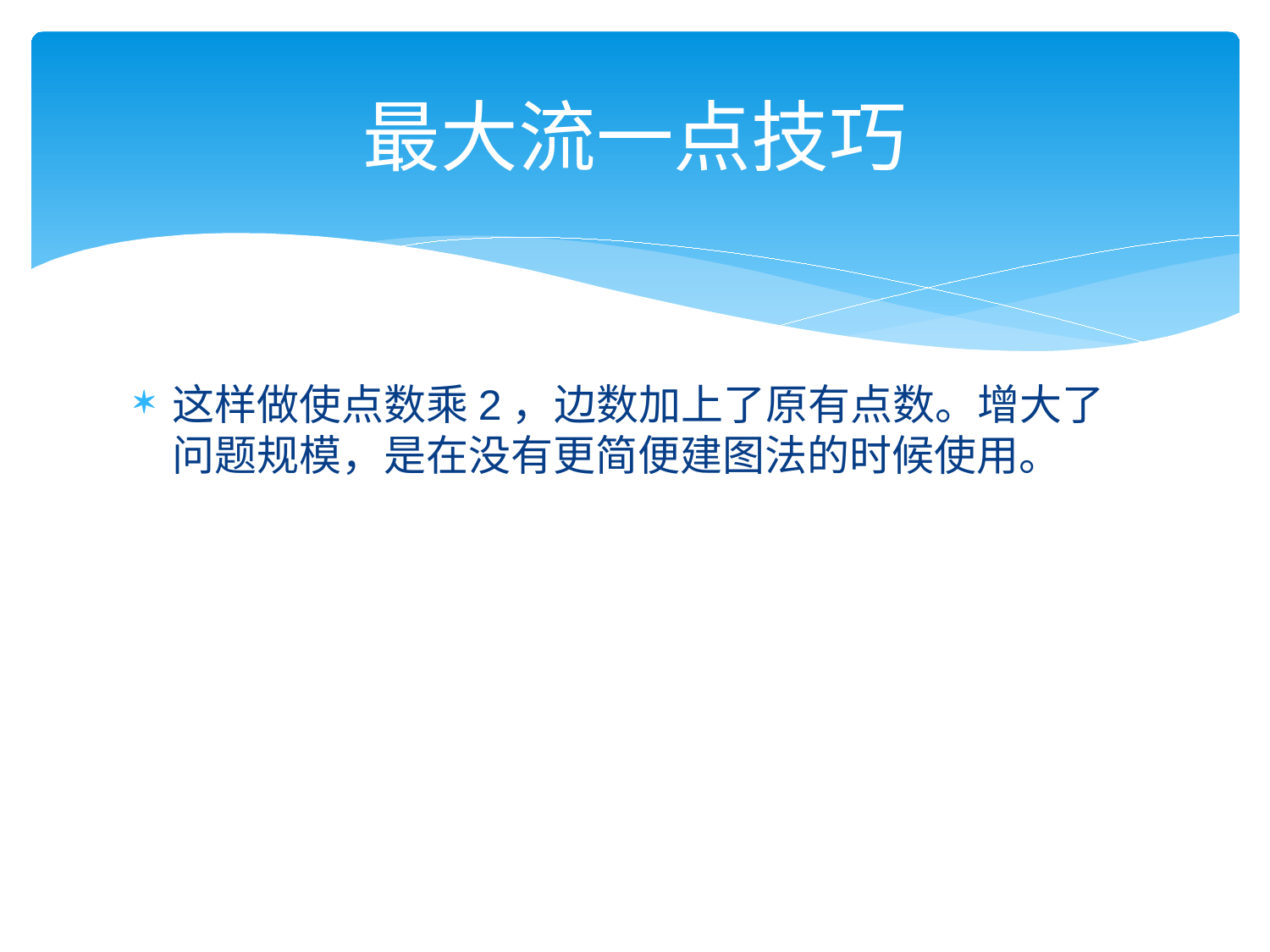

# 最大流一点技巧
这样做使点数乘2，边数加上了原有点数。增大了问题规模，是在没有更简便建图法的时候使用。